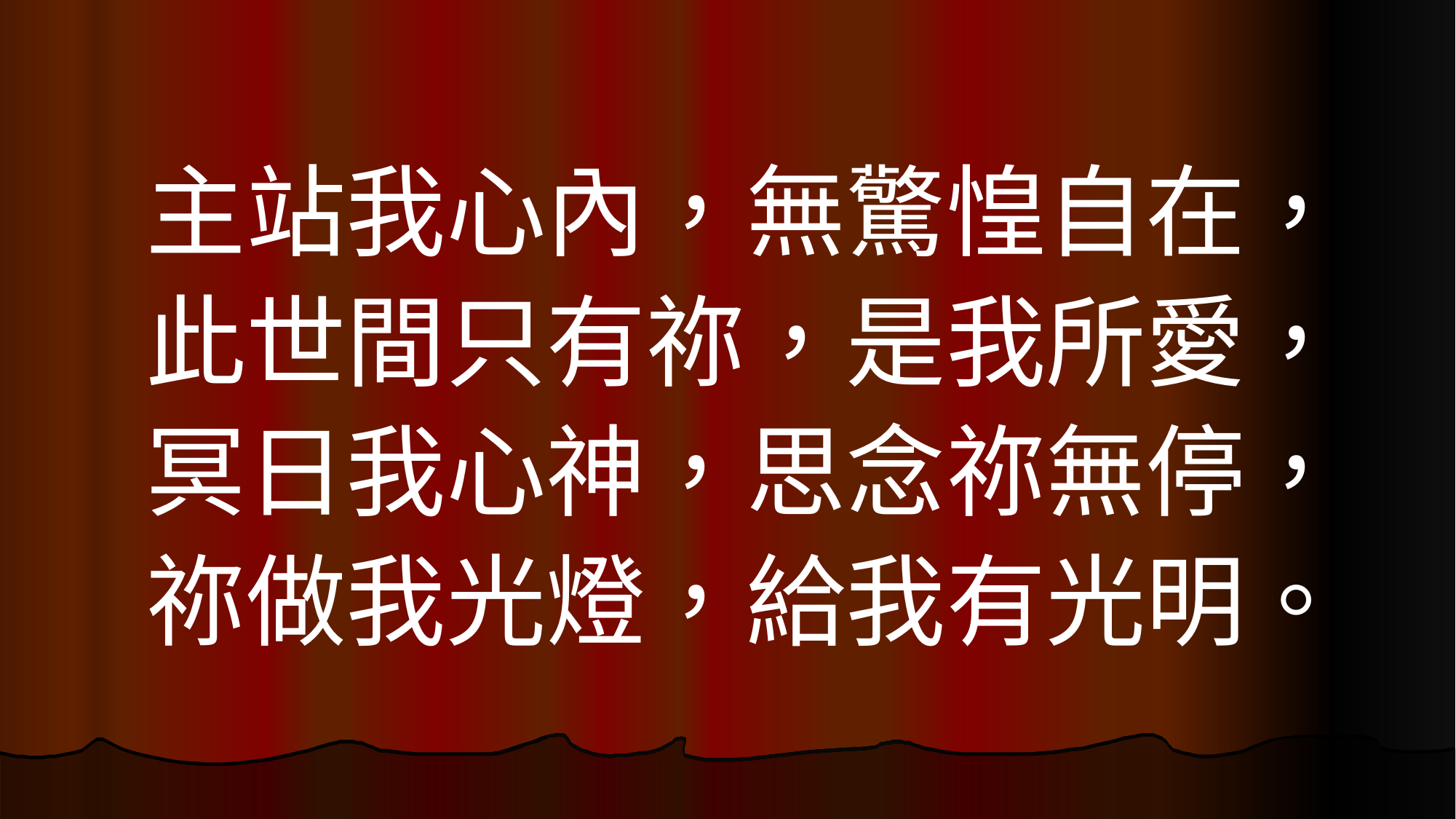

主站我心內，無驚惶自在，
此世間只有祢，是我所愛，
冥日我心神，思念祢無停，
祢做我光燈，給我有光明。